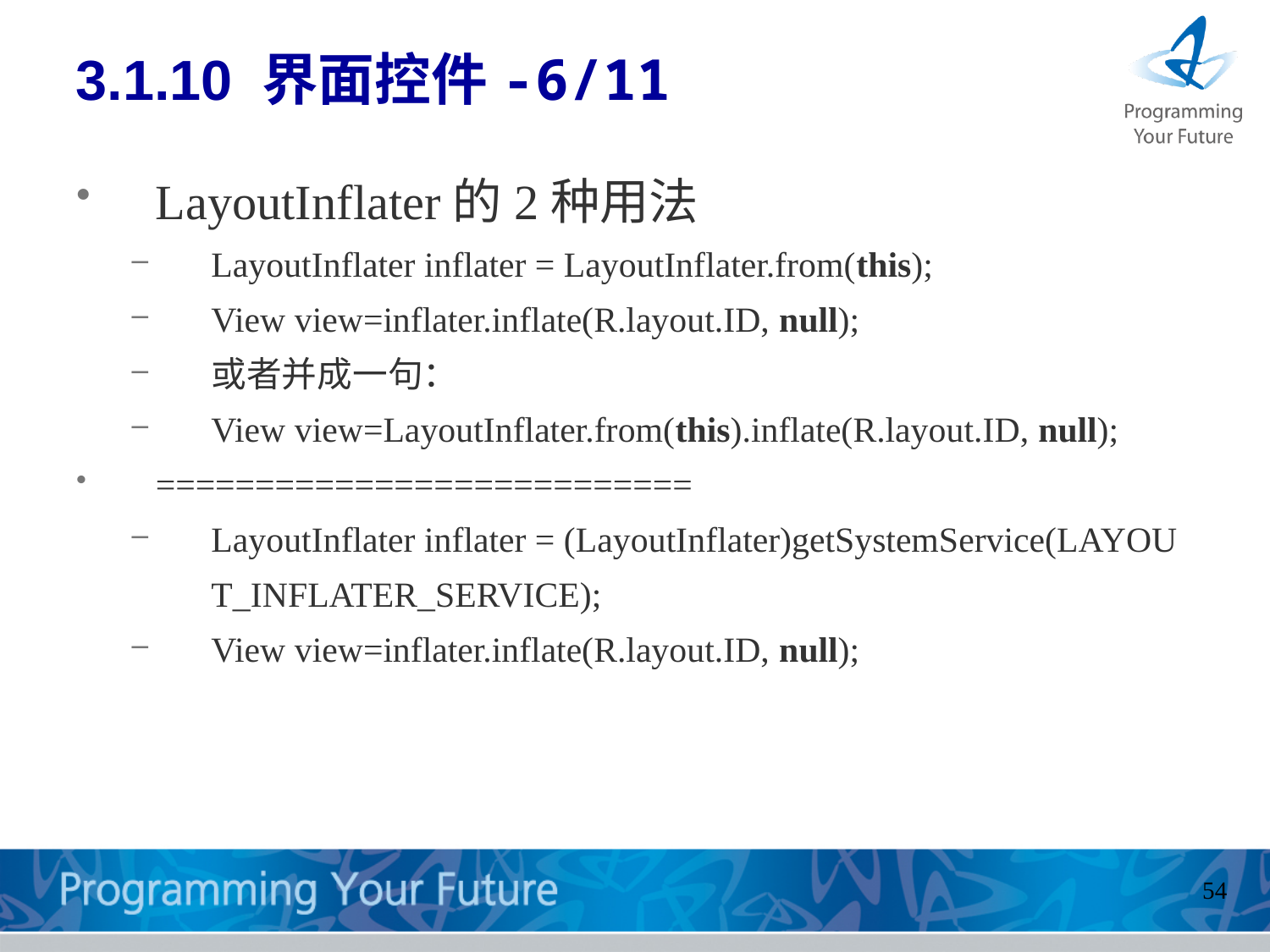

3.1.10 界面控件-6/11
LayoutInflater的2种用法
LayoutInflater inflater = LayoutInflater.from(this);
View view=inflater.inflate(R.layout.ID, null);
或者并成一句：
View view=LayoutInflater.from(this).inflate(R.layout.ID, null);
===========================
LayoutInflater inflater = (LayoutInflater)getSystemService(LAYOUT_INFLATER_SERVICE);
View view=inflater.inflate(R.layout.ID, null);